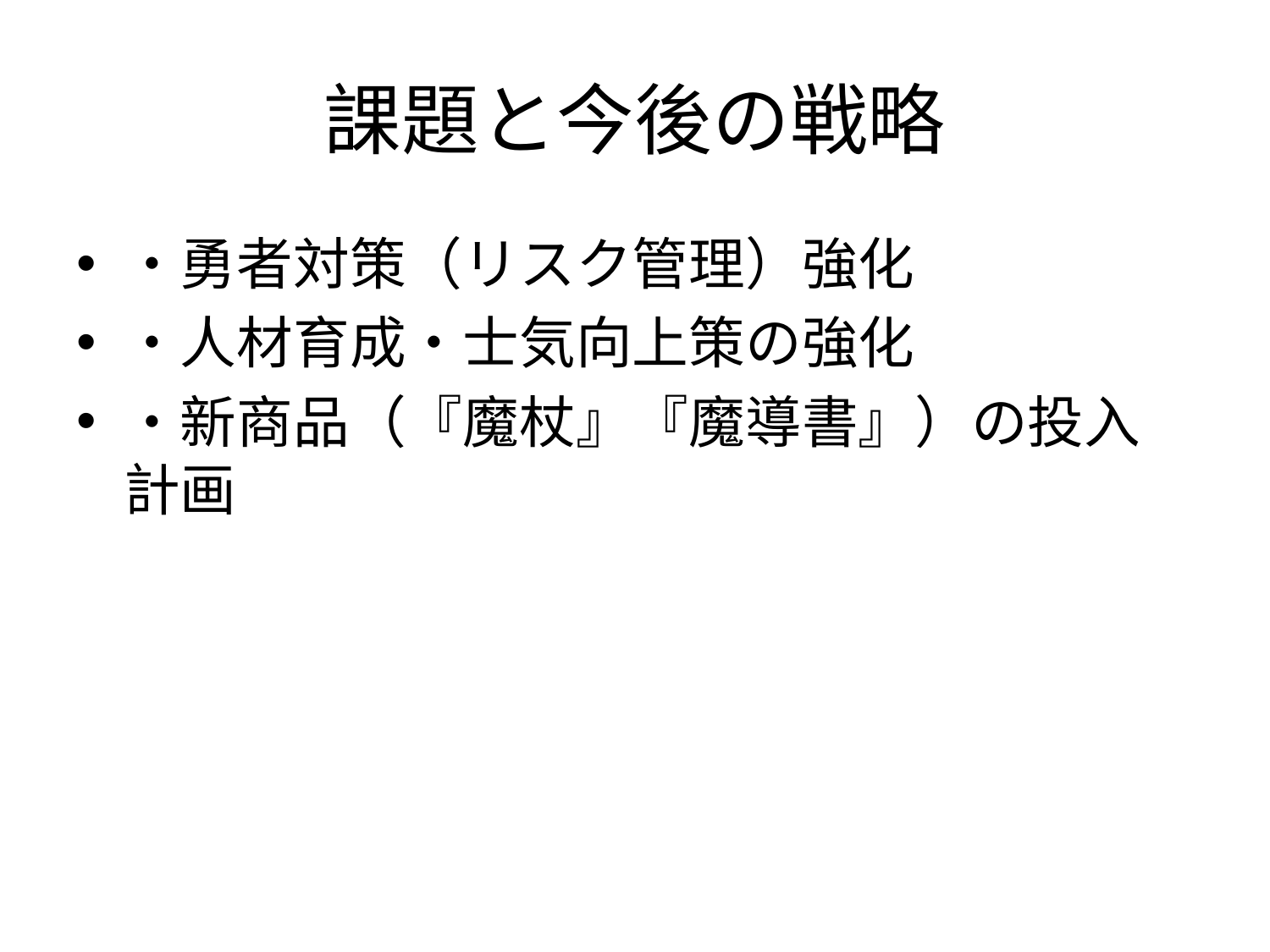

# 課題と今後の戦略
・勇者対策（リスク管理）強化
・人材育成・士気向上策の強化
・新商品（『魔杖』『魔導書』）の投入計画